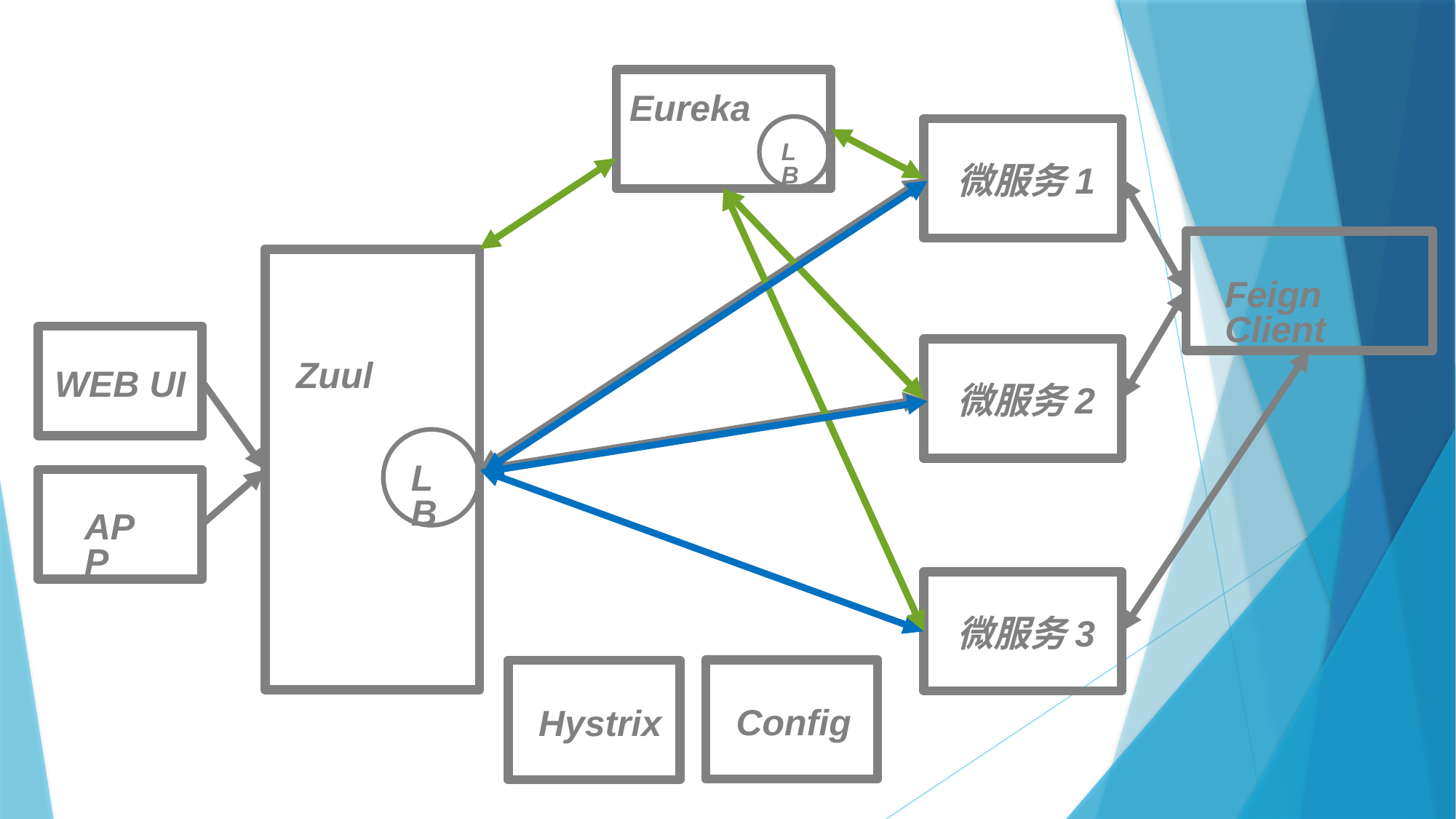

Eureka

LB

微服务1

Feign Client

Zuul

WEB UI

微服务2

LB

APP

微服务3

Config

Hystrix